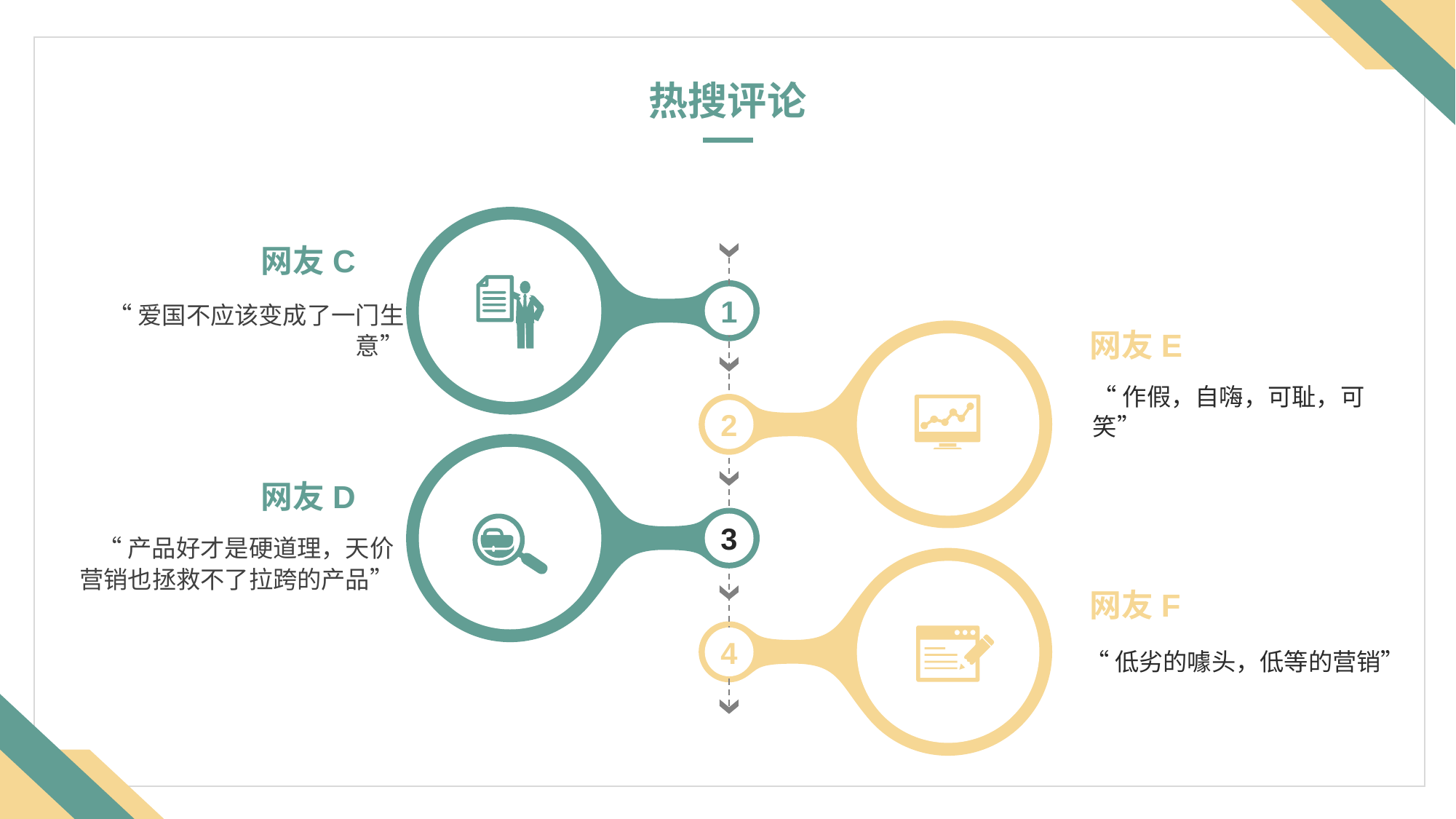

热搜评论

网友C
“爱国不应该变成了一门生意”

1
网友E
“作假，自嗨，可耻，可笑”

2

网友D
 “产品好才是硬道理，天价营销也拯救不了拉跨的产品”

3

网友F
“低劣的噱头，低等的营销”

4